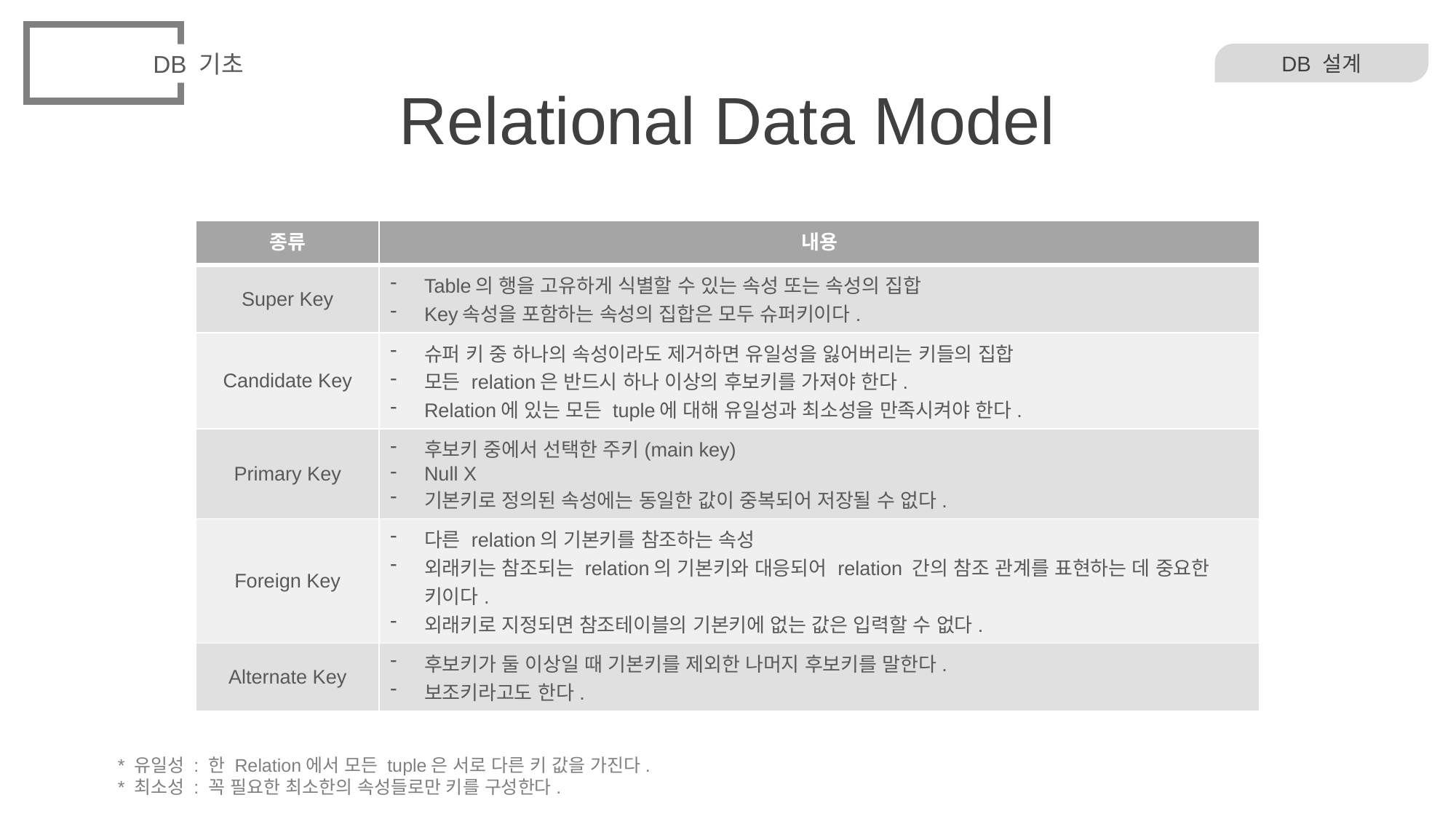

DB 기초
# Relational Data Model
DB 설계
| 종류 | 내용 |
| --- | --- |
| Super Key | Table의 행을 고유하게 식별할 수 있는 속성 또는 속성의 집합 Key속성을 포함하는 속성의 집합은 모두 슈퍼키이다. |
| Candidate Key | 슈퍼 키 중 하나의 속성이라도 제거하면 유일성을 잃어버리는 키들의 집합 모든 relation은 반드시 하나 이상의 후보키를 가져야 한다. Relation에 있는 모든 tuple에 대해 유일성과 최소성을 만족시켜야 한다. |
| Primary Key | 후보키 중에서 선택한 주키(main key) Null X 기본키로 정의된 속성에는 동일한 값이 중복되어 저장될 수 없다. |
| Foreign Key | 다른 relation의 기본키를 참조하는 속성 외래키는 참조되는 relation의 기본키와 대응되어 relation 간의 참조 관계를 표현하는 데 중요한 키이다. 외래키로 지정되면 참조테이블의 기본키에 없는 값은 입력할 수 없다. |
| Alternate Key | 후보키가 둘 이상일 때 기본키를 제외한 나머지 후보키를 말한다. 보조키라고도 한다. |
* 유일성 : 한 Relation에서 모든 tuple은 서로 다른 키 값을 가진다.
* 최소성 : 꼭 필요한 최소한의 속성들로만 키를 구성한다.